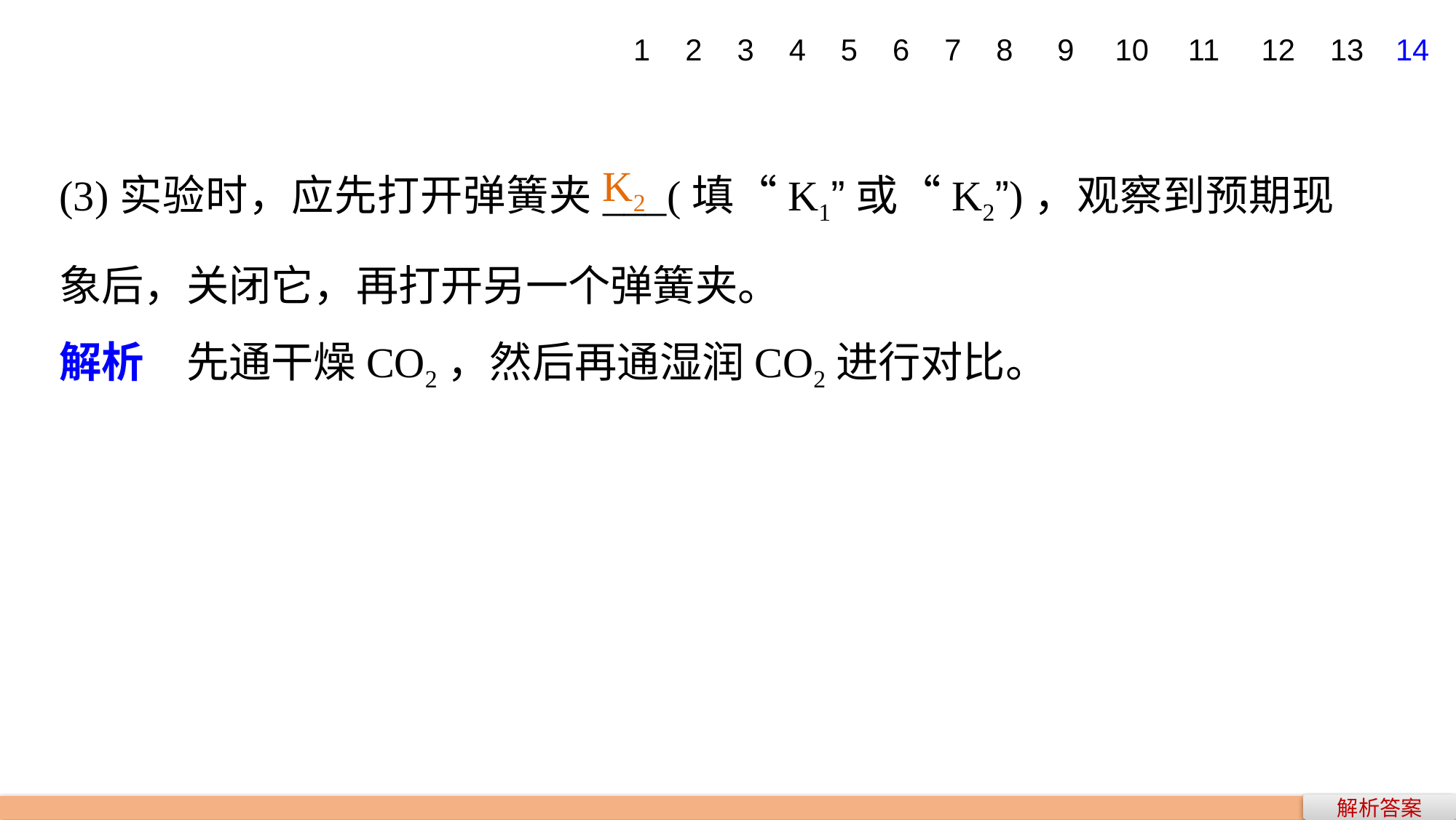

1
2
3
4
5
6
7
8
9
10
11
12
13
14
(3)实验时，应先打开弹簧夹___(填“K1”或“K2”)，观察到预期现象后，关闭它，再打开另一个弹簧夹。
解析　先通干燥CO2，然后再通湿润CO2进行对比。
K2
解析答案